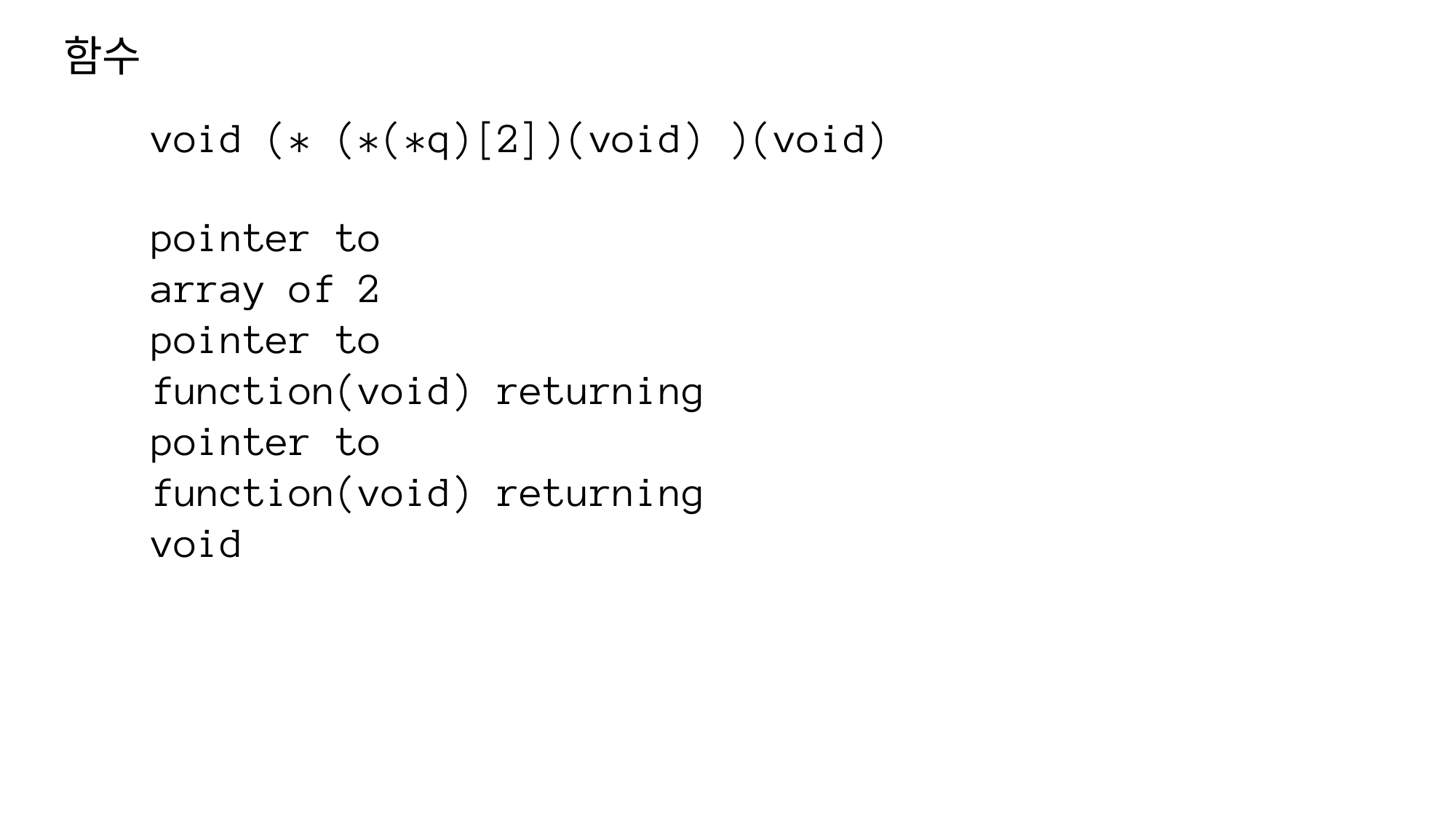

함수
void (* (*(*q)[2])(void) )(void)
pointer to
array of 2
pointer to
function(void) returning
pointer to
function(void) returning
void